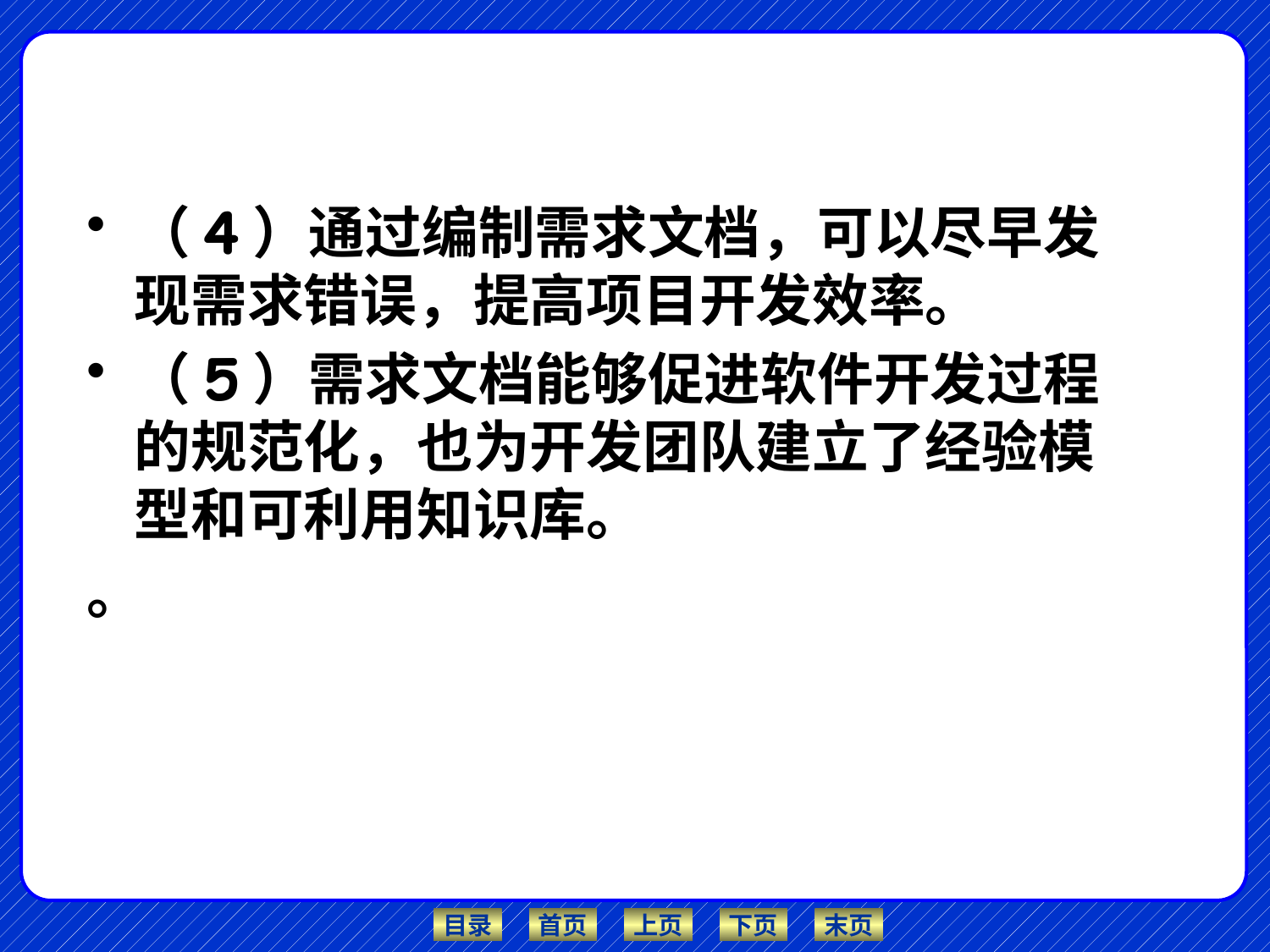

#
（4）通过编制需求文档，可以尽早发现需求错误，提高项目开发效率。
（5）需求文档能够促进软件开发过程的规范化，也为开发团队建立了经验模型和可利用知识库。
。